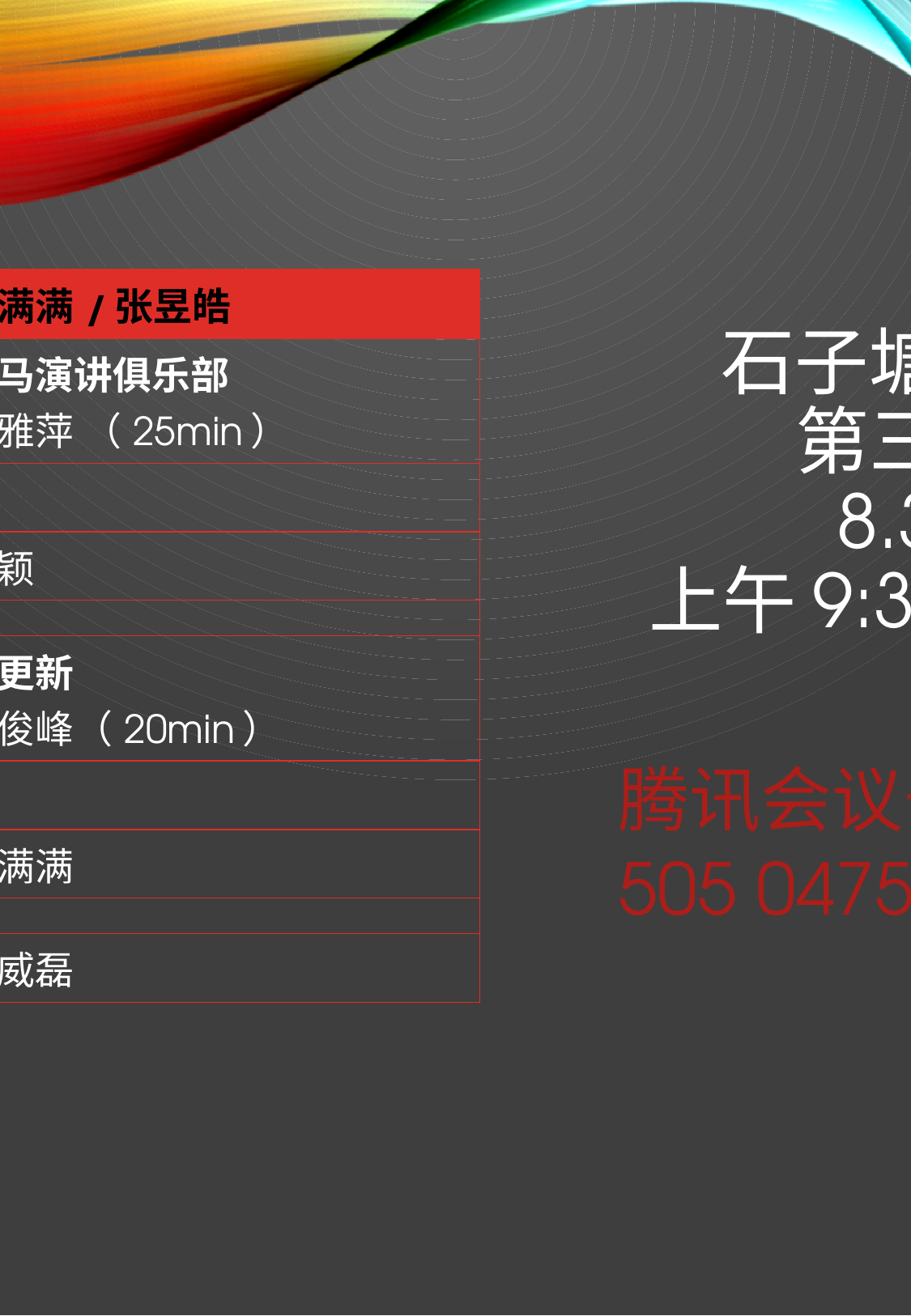

| 主持 | 潮满满/张昱皓 |
| --- | --- |
| 分享1 | 头马演讲俱乐部 张雅萍 （25min） |
| 讨论 |  |
| 评估1 | 曾颖 |
|  |  |
| 分享2 | 待更新 张俊峰（20min） |
| 讨论 |  |
| 评估2 | 蓉满满 |
|  |  |
| 总评估 | 曾威磊 |
# 石子塘读书会 第三次会议 8.30 周日 上午9:30-10:30
腾讯会议号
505 0475 4435